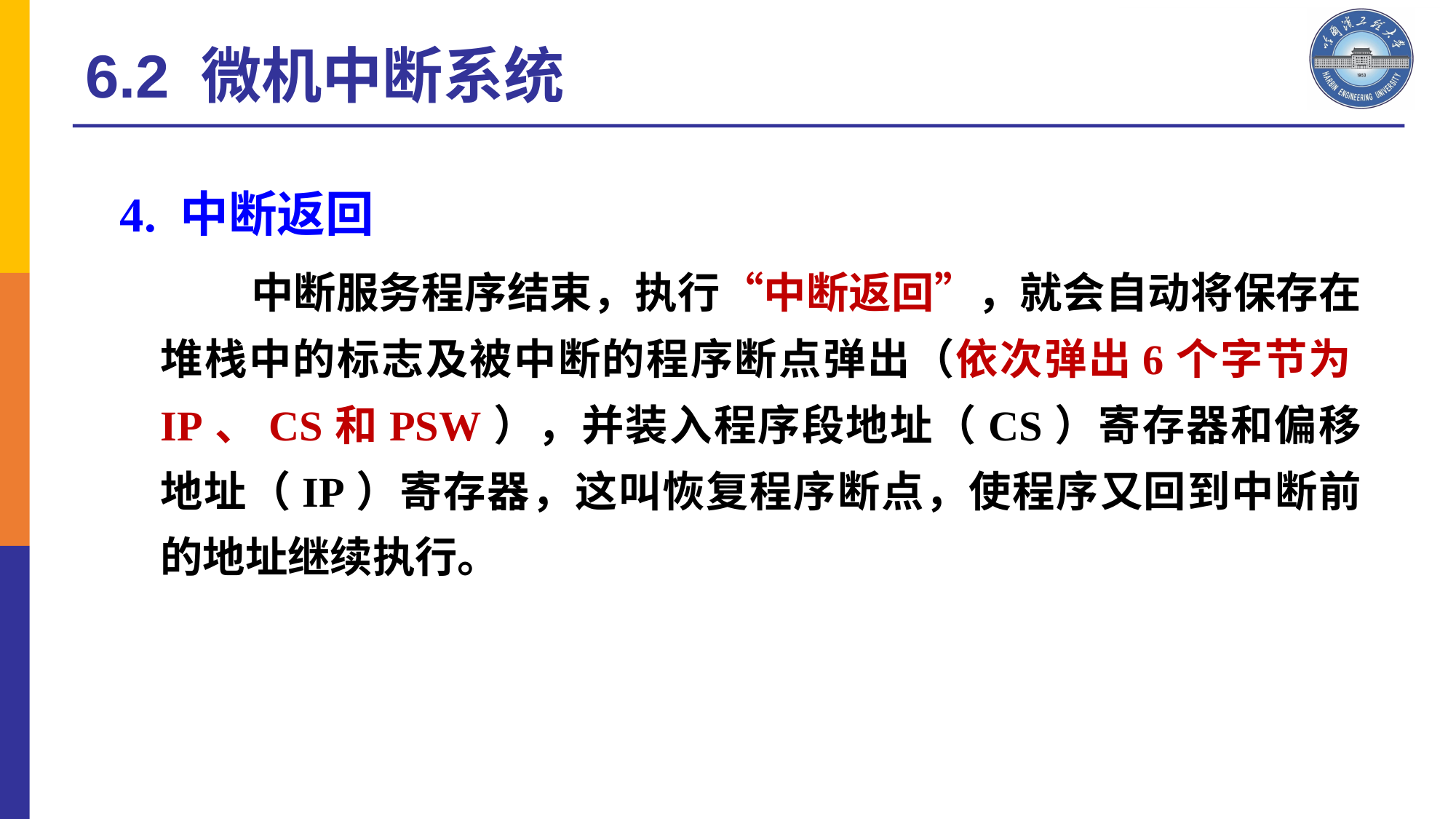

6.2 微机中断系统

4. 中断返回
        中断服务程序结束，执行“中断返回”，就会自动将保存在堆栈中的标志及被中断的程序断点弹出（依次弹出6个字节为IP、CS和PSW），并装入程序段地址（CS）寄存器和偏移地址（IP）寄存器，这叫恢复程序断点，使程序又回到中断前的地址继续执行。